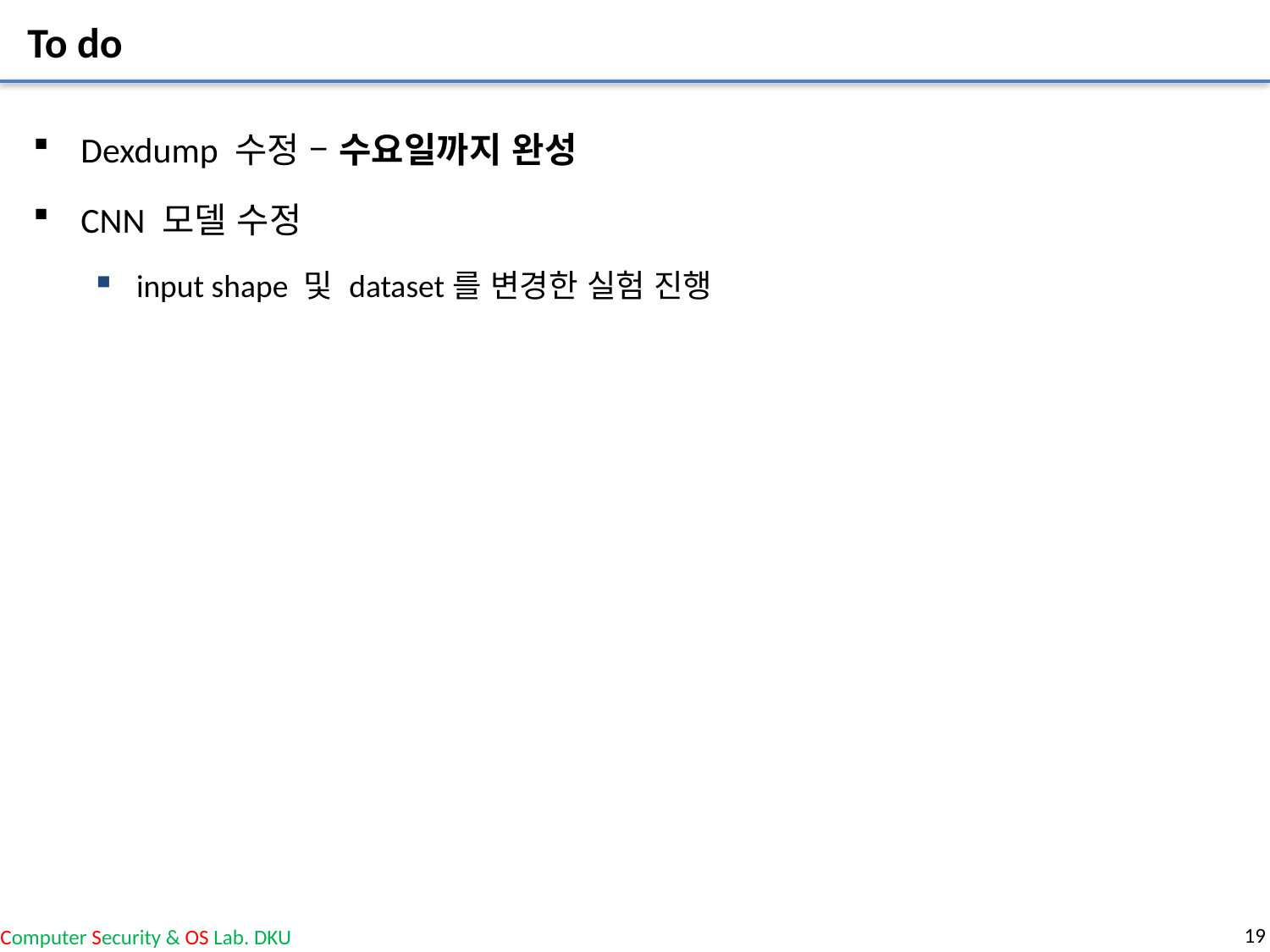

# To do
Dexdump 수정 – 수요일까지 완성
CNN 모델 수정
input shape 및 dataset를 변경한 실험 진행

19